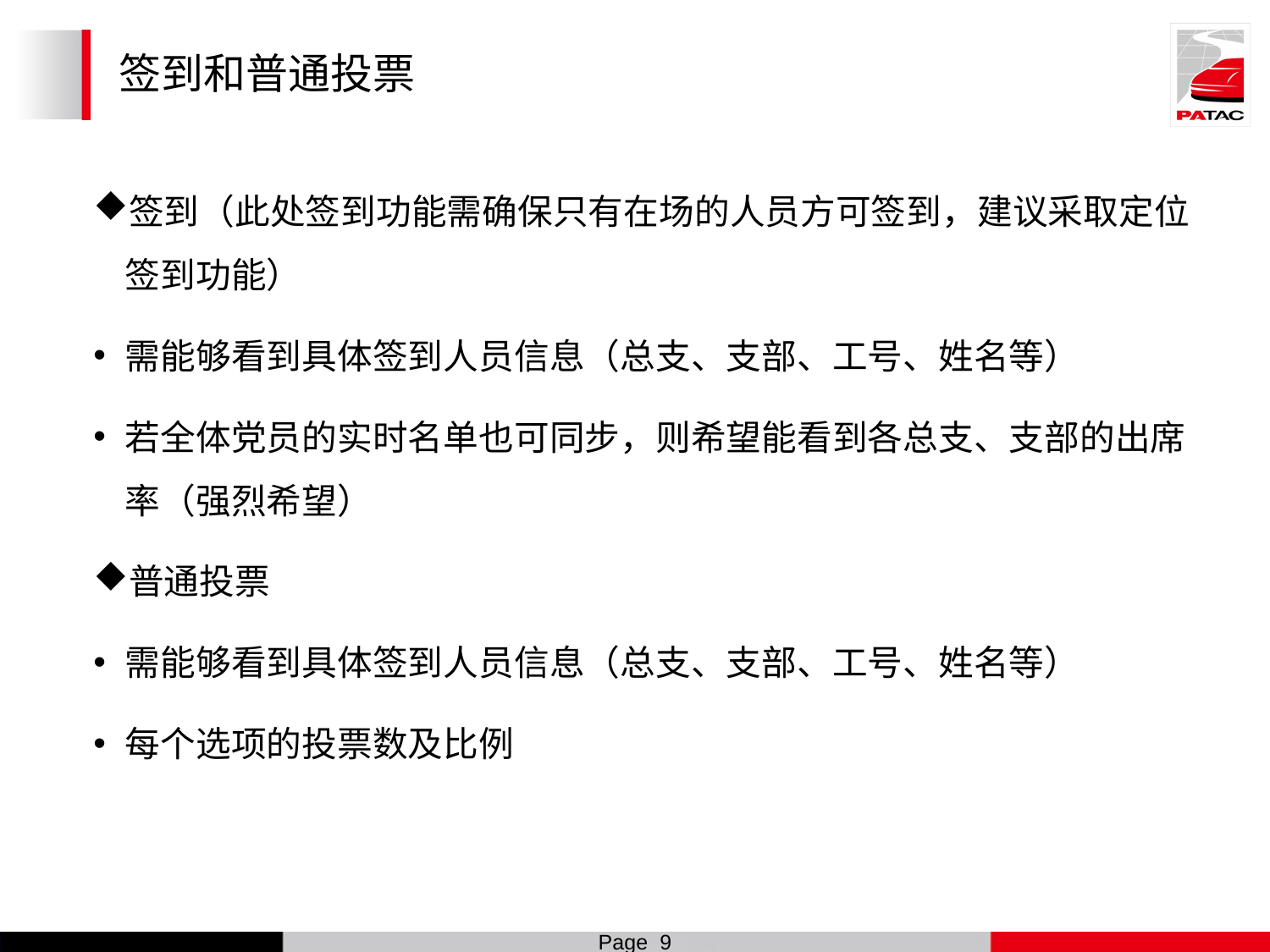

# 签到和普通投票
签到（此处签到功能需确保只有在场的人员方可签到，建议采取定位签到功能）
需能够看到具体签到人员信息（总支、支部、工号、姓名等）
若全体党员的实时名单也可同步，则希望能看到各总支、支部的出席率（强烈希望）
普通投票
需能够看到具体签到人员信息（总支、支部、工号、姓名等）
每个选项的投票数及比例